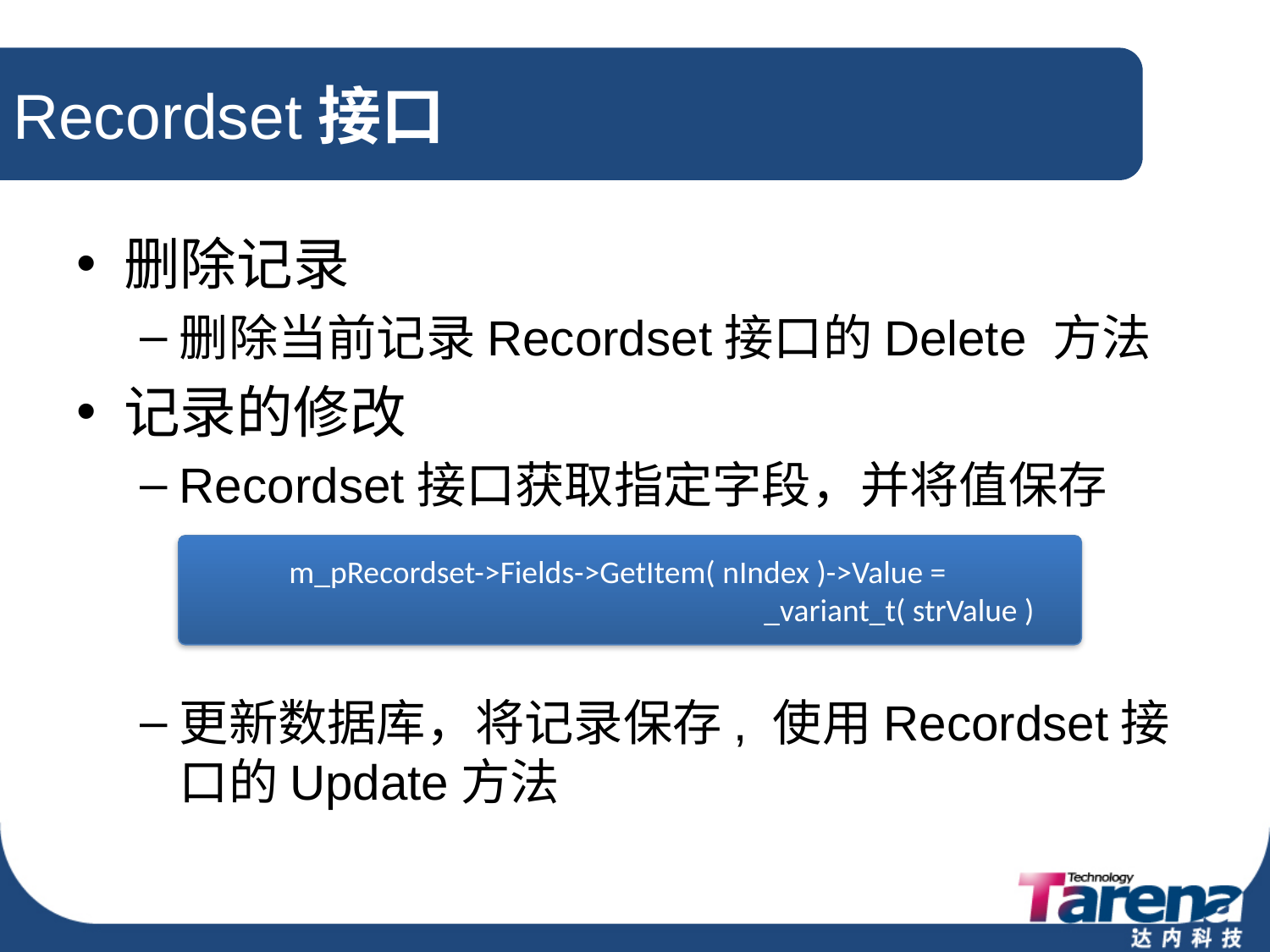

# Recordset接口
删除记录
删除当前记录Recordset接口的Delete 方法
记录的修改
Recordset接口获取指定字段，并将值保存

更新数据库，将记录保存, 使用Recordset接口的Update方法
m_pRecordset->Fields->GetItem( nIndex )->Value =
                                                                  _variant_t( strValue )